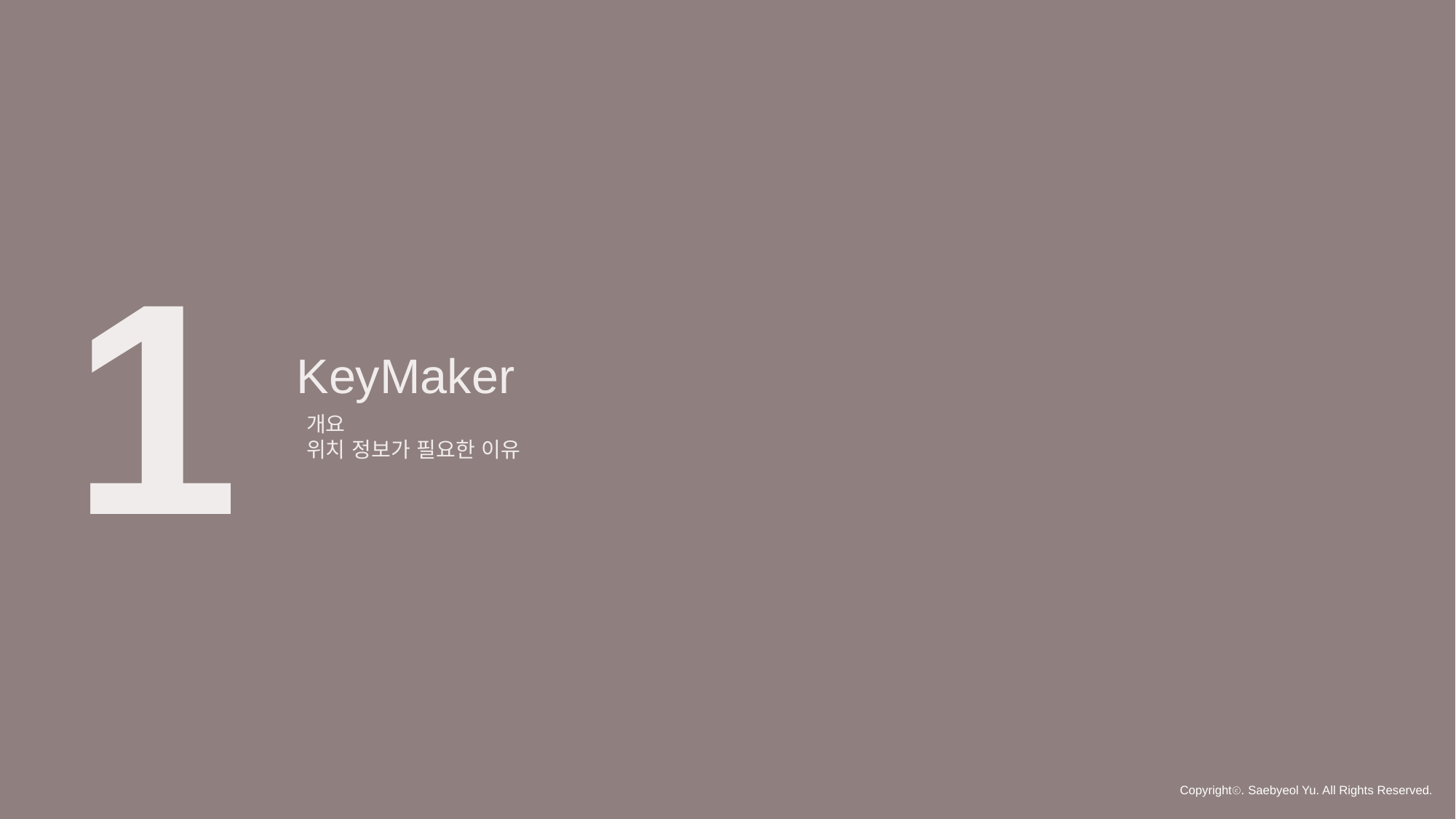

1
KeyMaker
개요
위치 정보가 필요한 이유
Copyrightⓒ. Saebyeol Yu. All Rights Reserved.